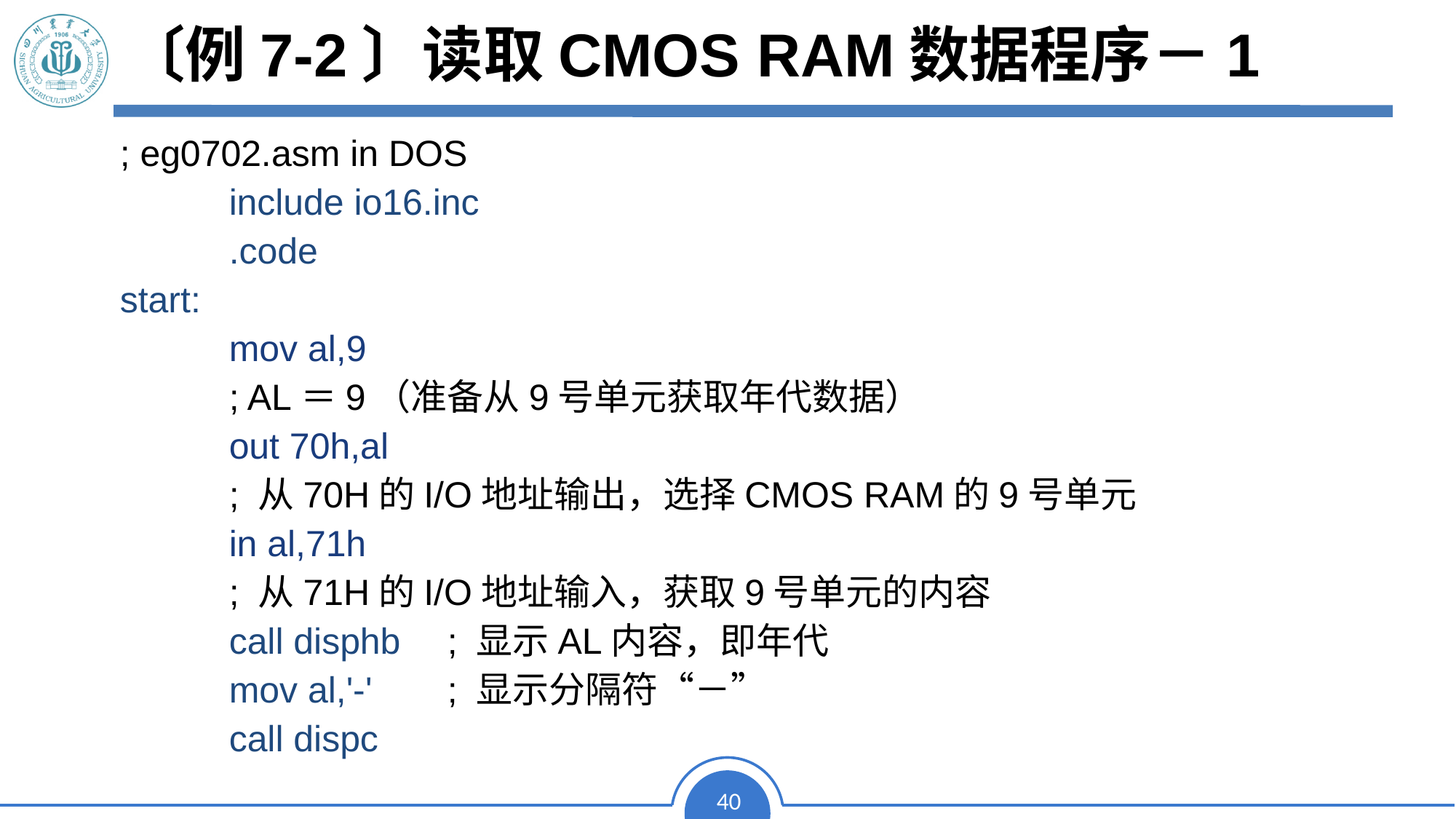

# 〔例7-2〕读取CMOS RAM数据程序－1
; eg0702.asm in DOS
	include io16.inc
	.code
start:
	mov al,9
	; AL＝9（准备从9号单元获取年代数据）
	out 70h,al
	; 从70H的I/O地址输出，选择CMOS RAM的9号单元
	in al,71h
	; 从71H的I/O地址输入，获取9号单元的内容
	call disphb	; 显示AL内容，即年代
	mov al,'-'	; 显示分隔符“－”
	call dispc